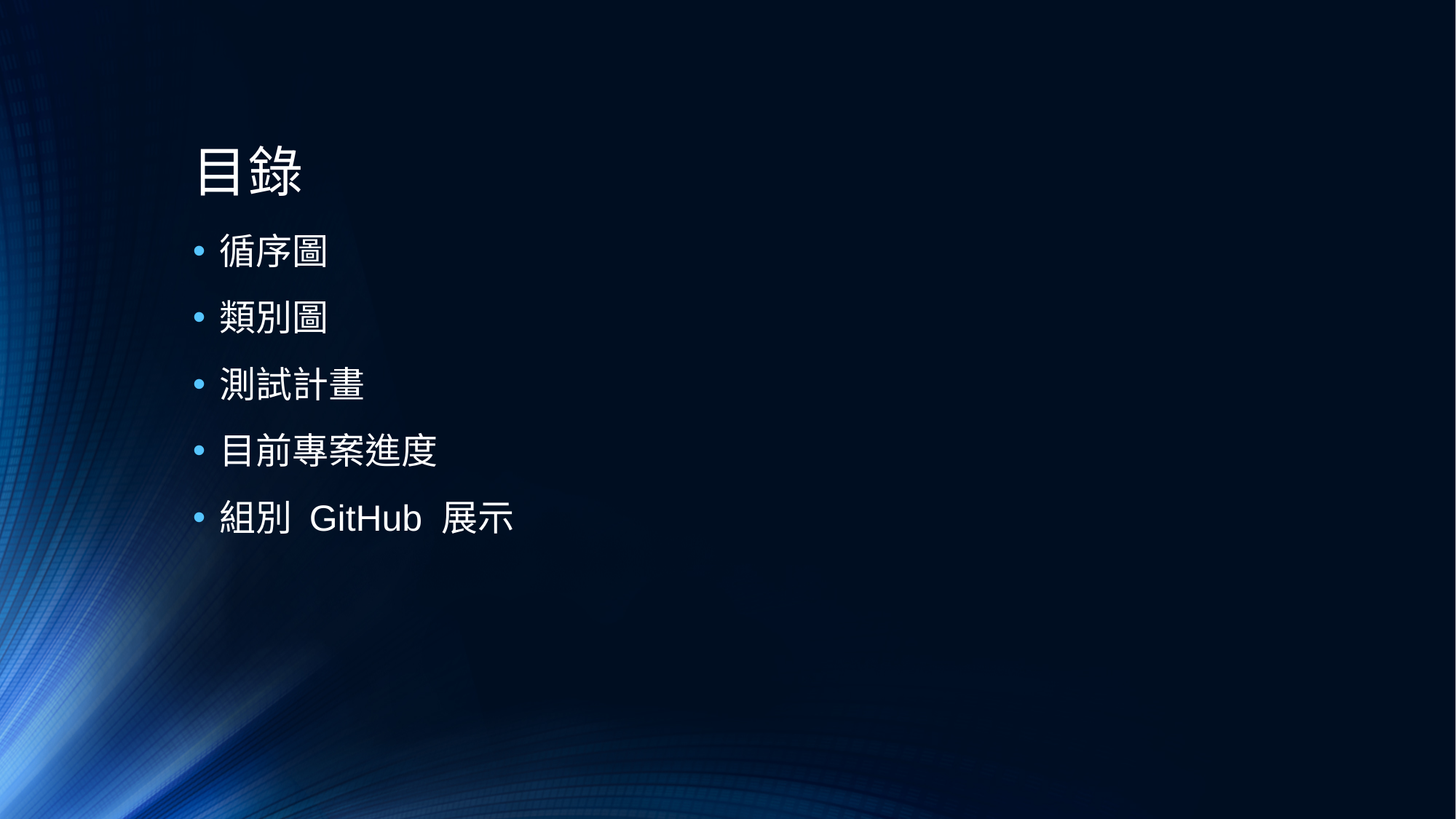

# 目錄
循序圖
類別圖
測試計畫
目前專案進度
組別 GitHub 展示